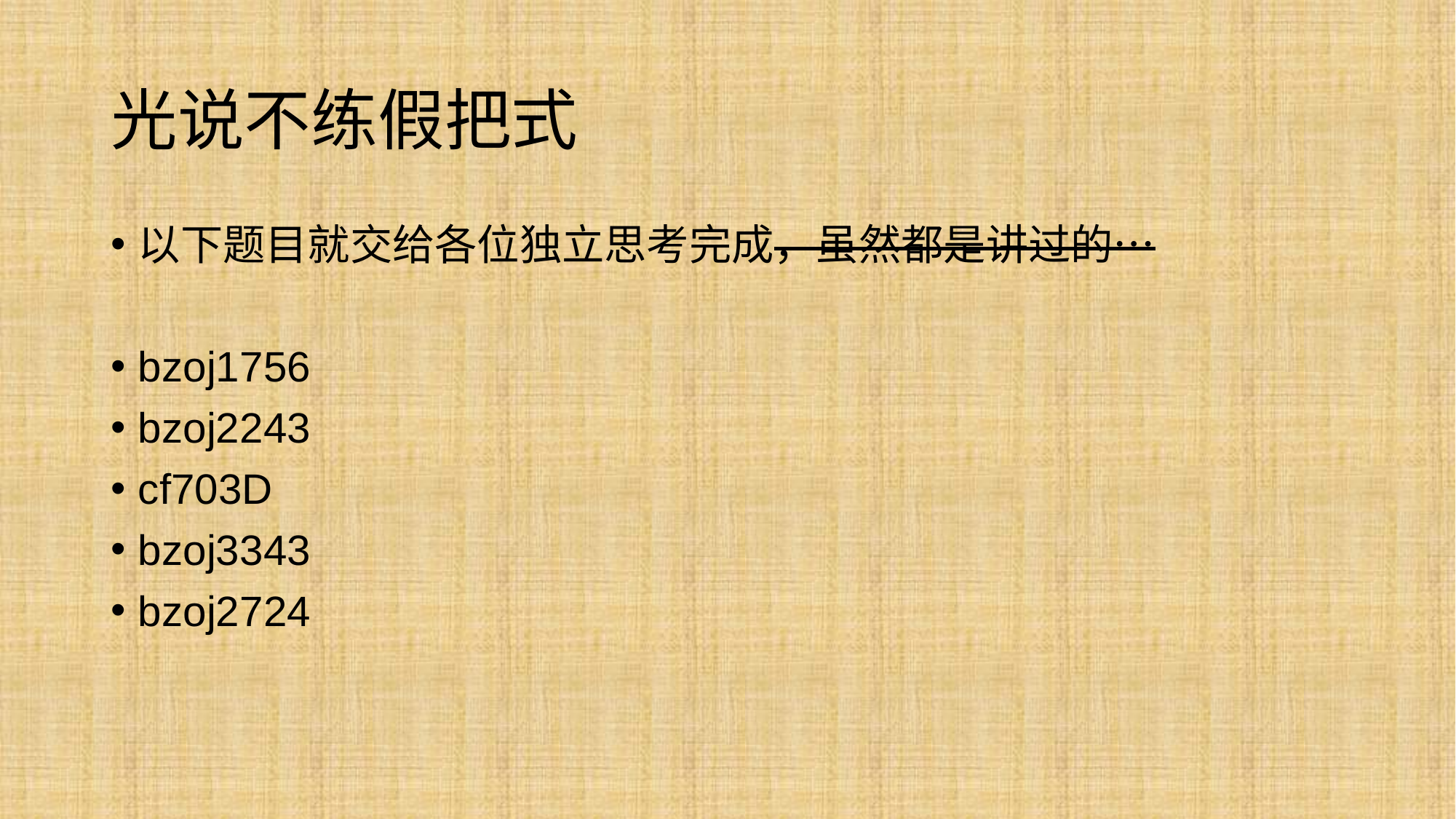

# 光说不练假把式
以下题目就交给各位独立思考完成，虽然都是讲过的…

bzoj1756
bzoj2243
cf703D
bzoj3343
bzoj2724